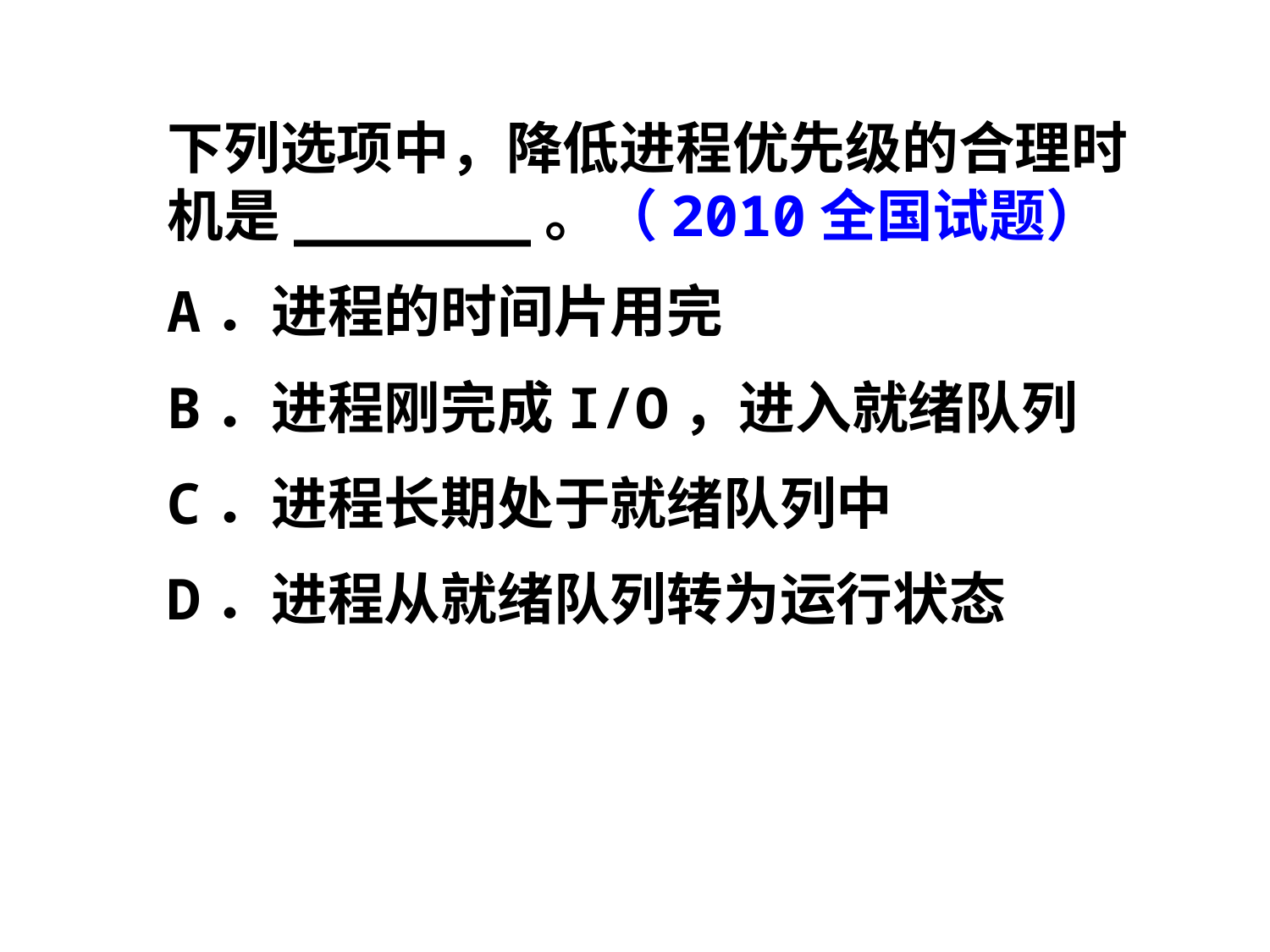

下列选项中，降低进程优先级的合理时机是_______。（2010全国试题）
A．进程的时间片用完
B．进程刚完成I/O，进入就绪队列
C．进程长期处于就绪队列中
D．进程从就绪队列转为运行状态